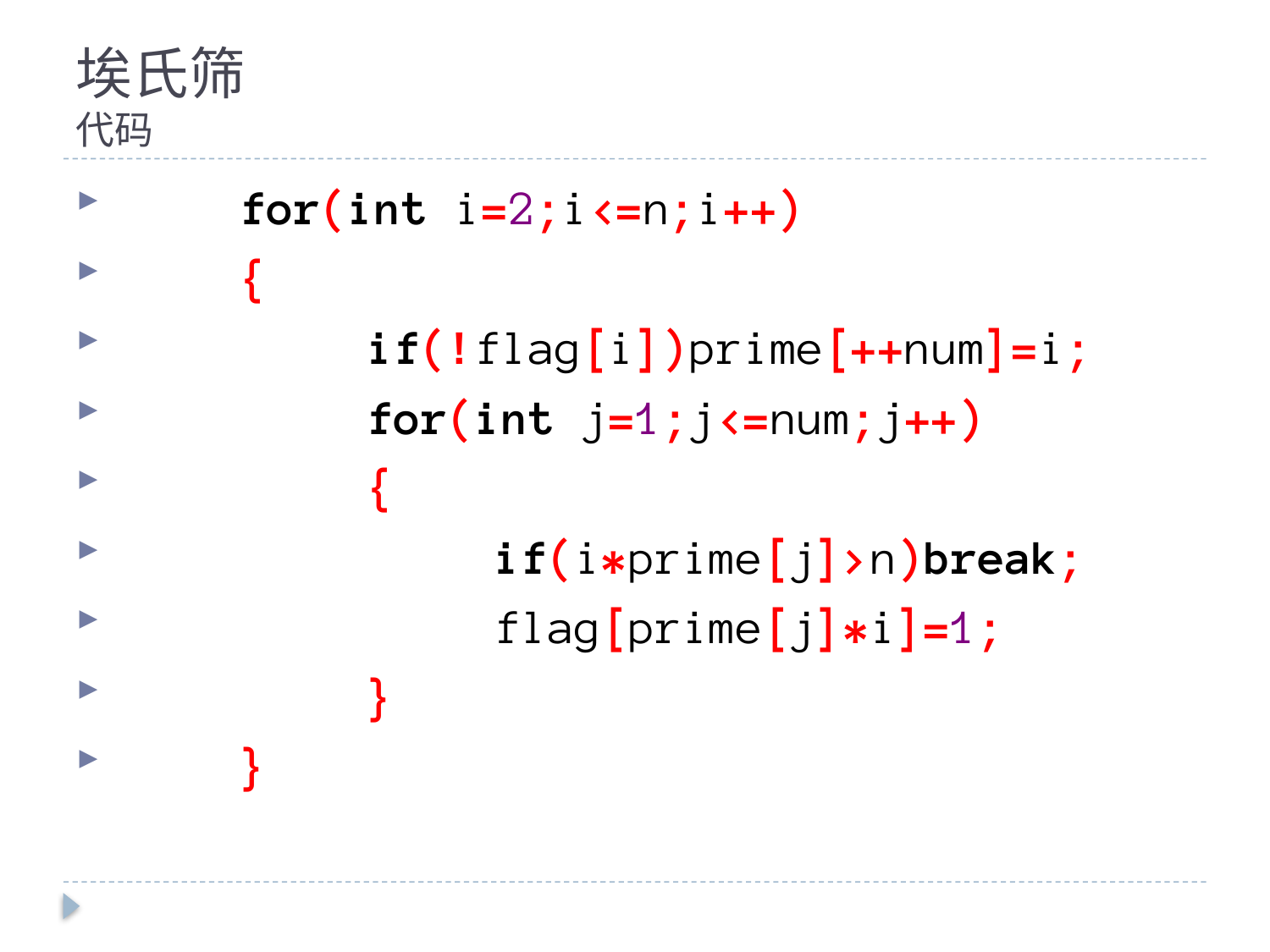

# 埃氏筛 代码
	for(int i=2;i<=n;i++)
	{
		if(!flag[i])prime[++num]=i;
		for(int j=1;j<=num;j++)
		{
			if(i*prime[j]>n)break;
			flag[prime[j]*i]=1;
		}
	}